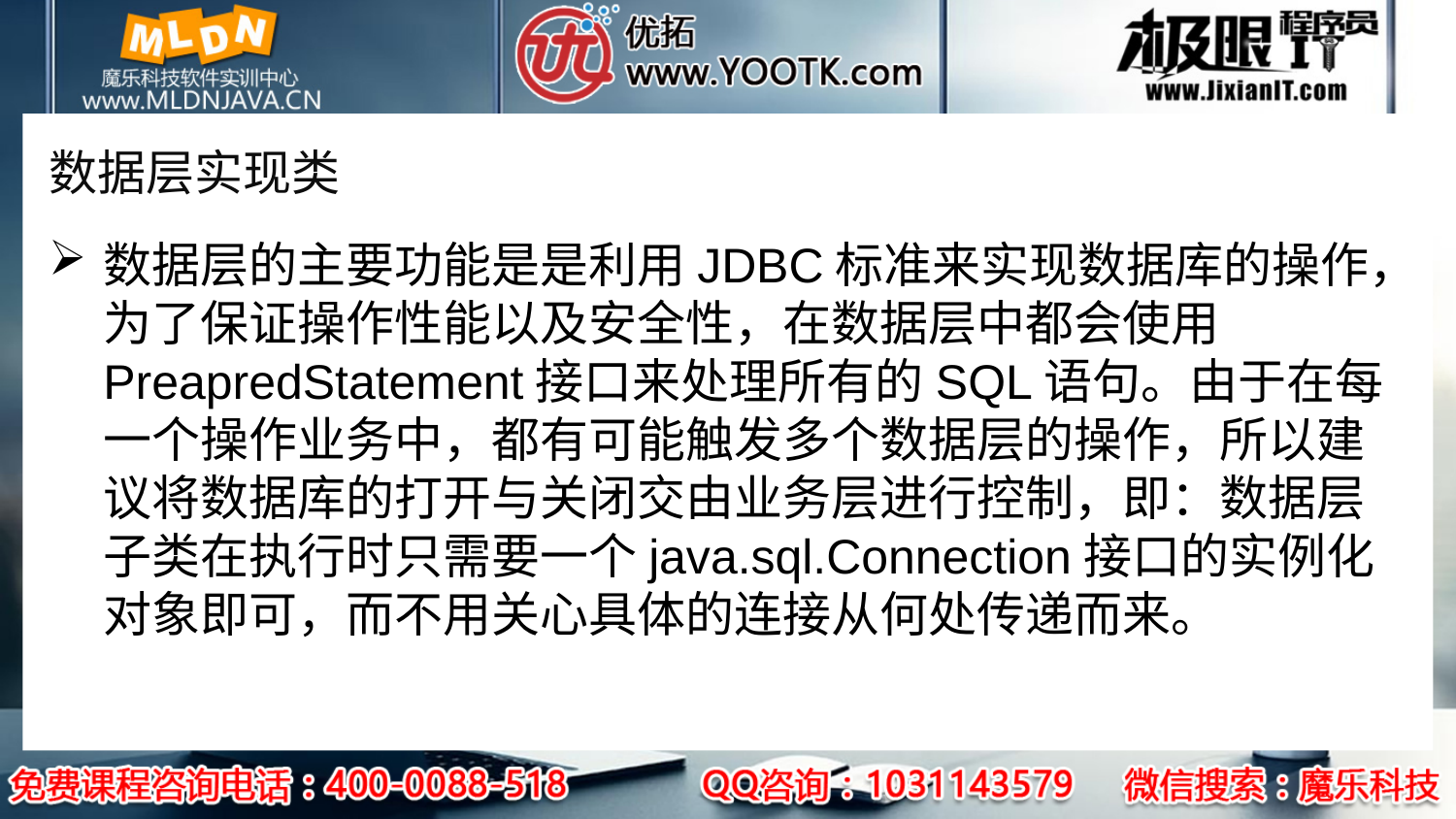

# 数据层实现类
数据层的主要功能是是利用JDBC标准来实现数据库的操作，为了保证操作性能以及安全性，在数据层中都会使用PreapredStatement接口来处理所有的SQL语句。由于在每一个操作业务中，都有可能触发多个数据层的操作，所以建议将数据库的打开与关闭交由业务层进行控制，即：数据层子类在执行时只需要一个java.sql.Connection接口的实例化对象即可，而不用关心具体的连接从何处传递而来。